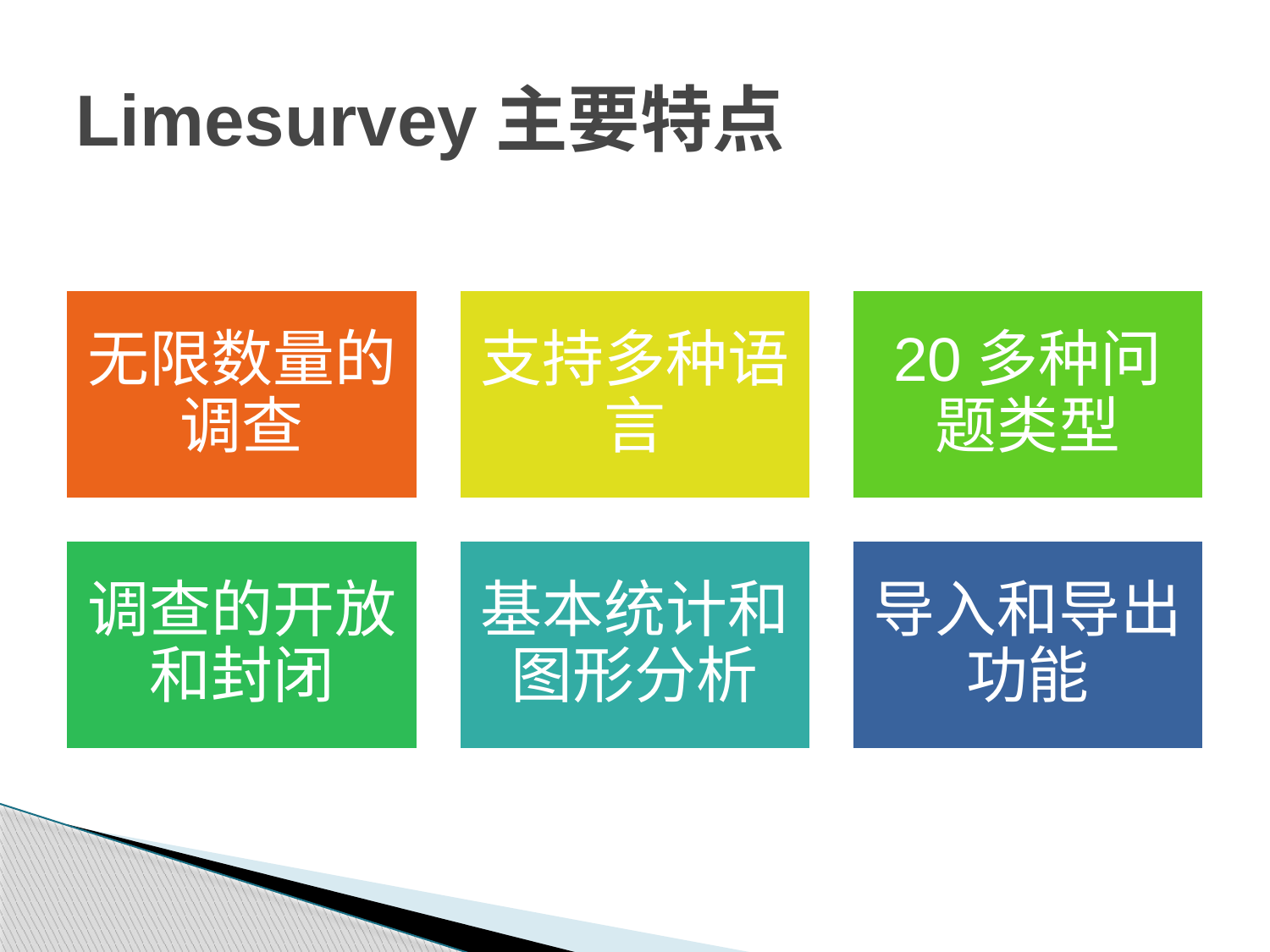

# Limesurvey主要特点
无限数量的调查
支持多种语言
20多种问题类型
调查的开放和封闭
基本统计和图形分析
导入和导出功能